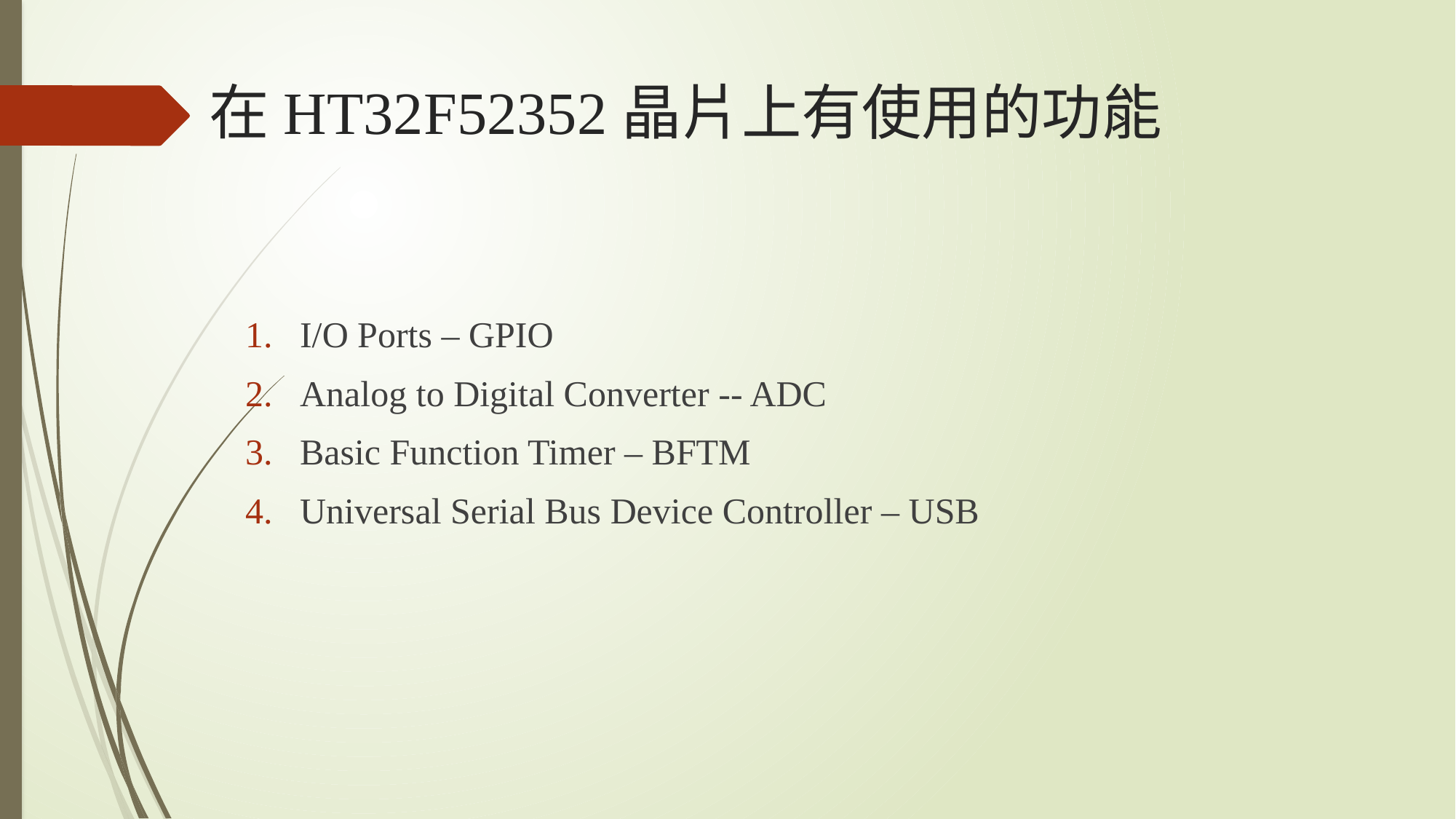

# 在HT32F52352晶片上有使用的功能
I/O Ports – GPIO
Analog to Digital Converter -- ADC
Basic Function Timer – BFTM
Universal Serial Bus Device Controller – USB